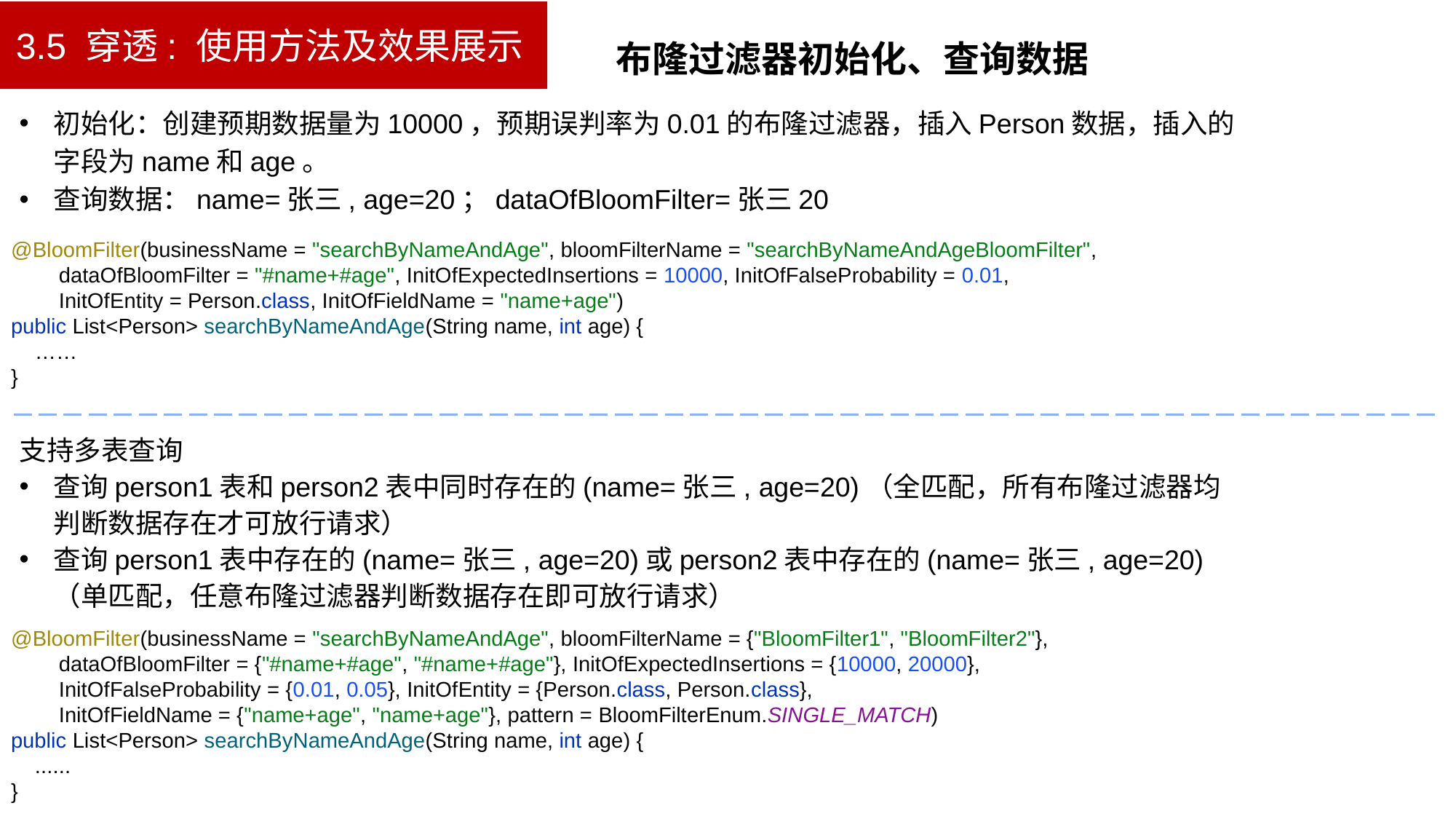

3.5 穿透: 使用方法及效果展示
布隆过滤器初始化、查询数据
初始化：创建预期数据量为10000，预期误判率为0.01的布隆过滤器，插入Person数据，插入的字段为name和age。
查询数据：name=张三, age=20；dataOfBloomFilter=张三20

@BloomFilter(businessName = "searchByNameAndAge", bloomFilterName = "searchByNameAndAgeBloomFilter",
        dataOfBloomFilter = "#name+#age", InitOfExpectedInsertions = 10000, InitOfFalseProbability = 0.01,
        InitOfEntity = Person.class, InitOfFieldName = "name+age")
public List<Person> searchByNameAndAge(String name, int age) {
    ……
}
支持多表查询
查询person1表和person2表中同时存在的(name=张三, age=20)（全匹配，所有布隆过滤器均判断数据存在才可放行请求）
查询person1表中存在的(name=张三, age=20)或person2表中存在的(name=张三, age=20) （单匹配，任意布隆过滤器判断数据存在即可放行请求）
@BloomFilter(businessName = "searchByNameAndAge", bloomFilterName = {"BloomFilter1", "BloomFilter2"},
        dataOfBloomFilter = {"#name+#age", "#name+#age"}, InitOfExpectedInsertions = {10000, 20000},
        InitOfFalseProbability = {0.01, 0.05}, InitOfEntity = {Person.class, Person.class},
        InitOfFieldName = {"name+age", "name+age"}, pattern = BloomFilterEnum.SINGLE_MATCH)
public List<Person> searchByNameAndAge(String name, int age) {
    ......
}